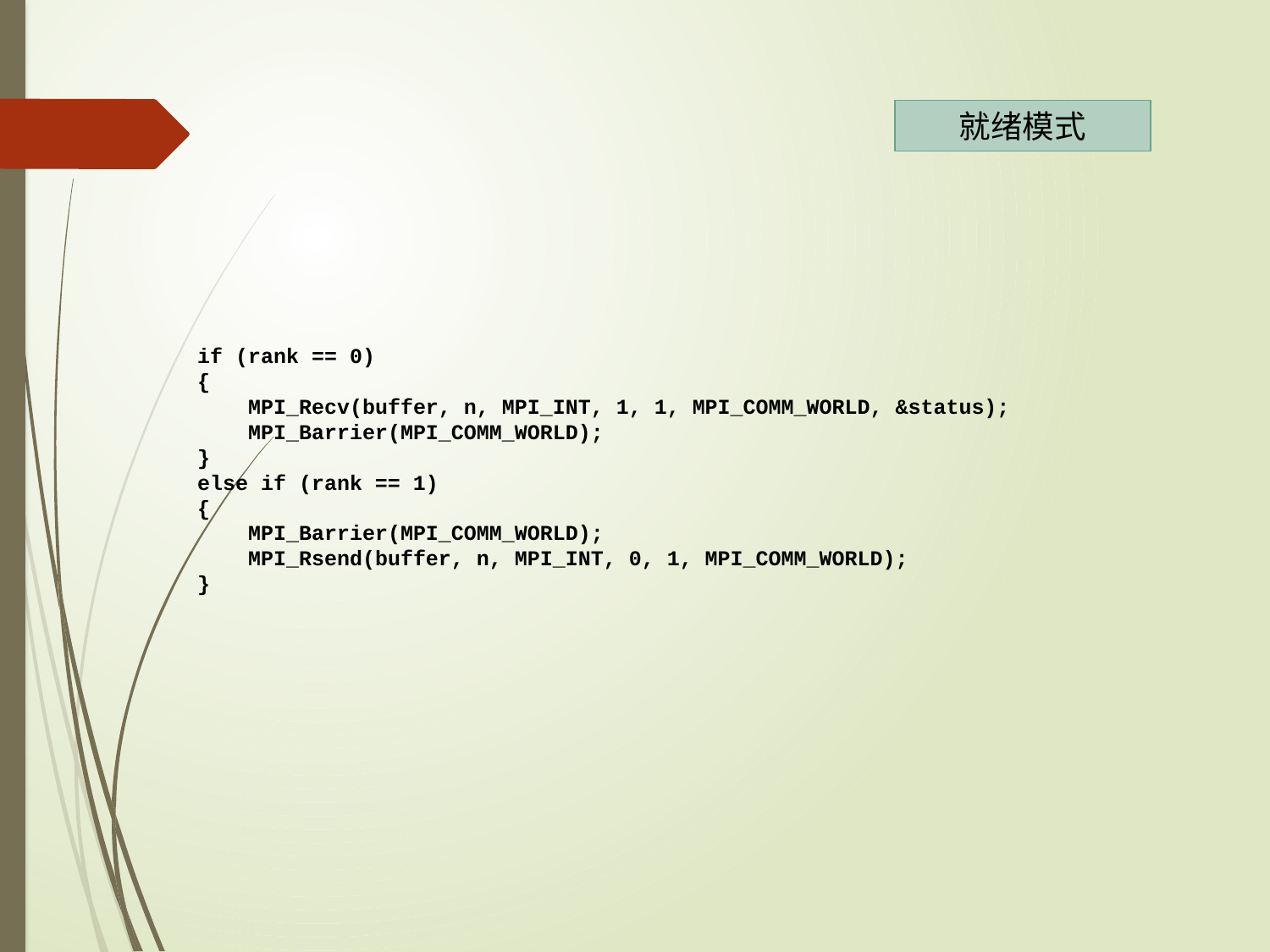

就绪模式
if (rank == 0)
{
    MPI_Recv(buffer, n, MPI_INT, 1, 1, MPI_COMM_WORLD, &status);
    MPI_Barrier(MPI_COMM_WORLD);
}
else if (rank == 1)
{
    MPI_Barrier(MPI_COMM_WORLD);
    MPI_Rsend(buffer, n, MPI_INT, 0, 1, MPI_COMM_WORLD);
}